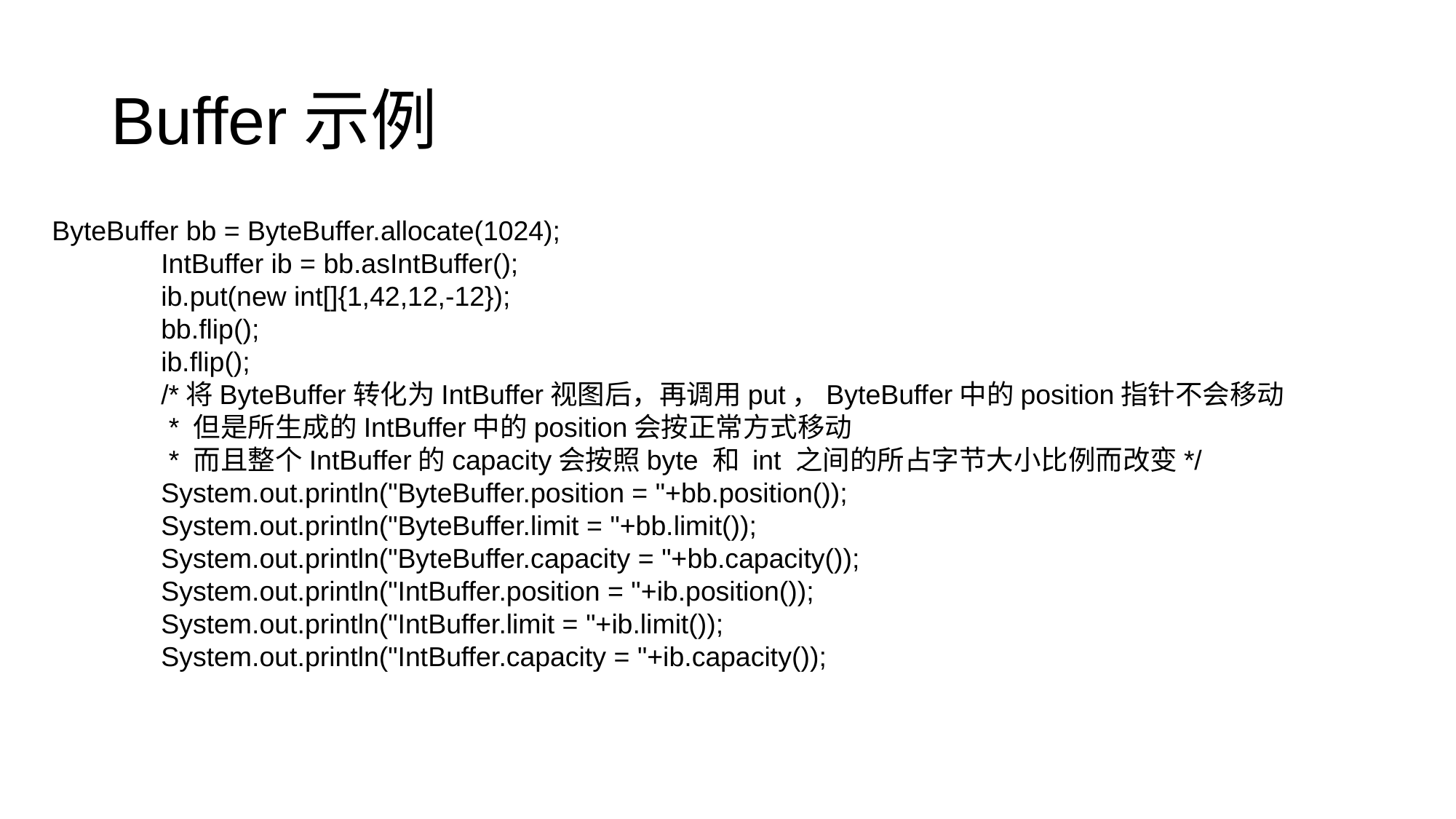

# Buffer示例
ByteBuffer bb = ByteBuffer.allocate(1024);
	IntBuffer ib = bb.asIntBuffer();
	ib.put(new int[]{1,42,12,-12});
	bb.flip();
	ib.flip();
	/*将ByteBuffer转化为IntBuffer视图后，再调用put，ByteBuffer中的position指针不会移动
	 * 但是所生成的IntBuffer中的position会按正常方式移动
	 * 而且整个IntBuffer的capacity会按照byte 和 int 之间的所占字节大小比例而改变*/
	System.out.println("ByteBuffer.position = "+bb.position());
	System.out.println("ByteBuffer.limit = "+bb.limit());
	System.out.println("ByteBuffer.capacity = "+bb.capacity());
	System.out.println("IntBuffer.position = "+ib.position());
	System.out.println("IntBuffer.limit = "+ib.limit());
	System.out.println("IntBuffer.capacity = "+ib.capacity());